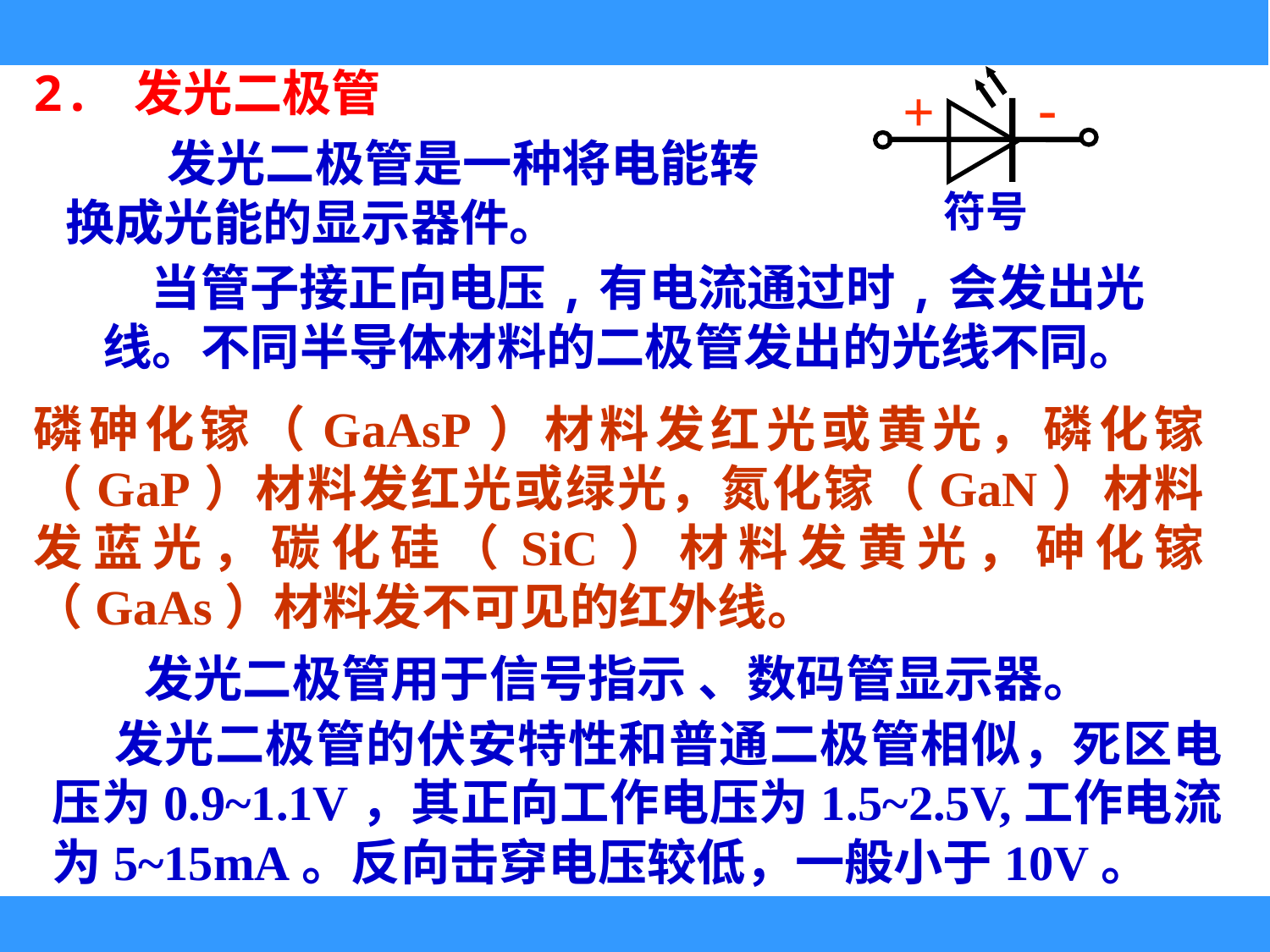

2. 发光二极管

-
+

符号
        发光二极管是一种将电能转换成光能的显示器件。
    当管子接正向电压,有电流通过时,会发出光线。不同半导体材料的二极管发出的光线不同。
磷砷化镓（GaAsP）材料发红光或黄光，磷化镓（GaP）材料发红光或绿光，氮化镓（GaN）材料发蓝光，碳化硅（SiC）材料发黄光，砷化镓（GaAs）材料发不可见的红外线。
发光二极管用于信号指示 、数码管显示器。
    发光二极管的伏安特性和普通二极管相似，死区电压为0.9~1.1V，其正向工作电压为1.5~2.5V,工作电流为5~15mA。反向击穿电压较低，一般小于10V。